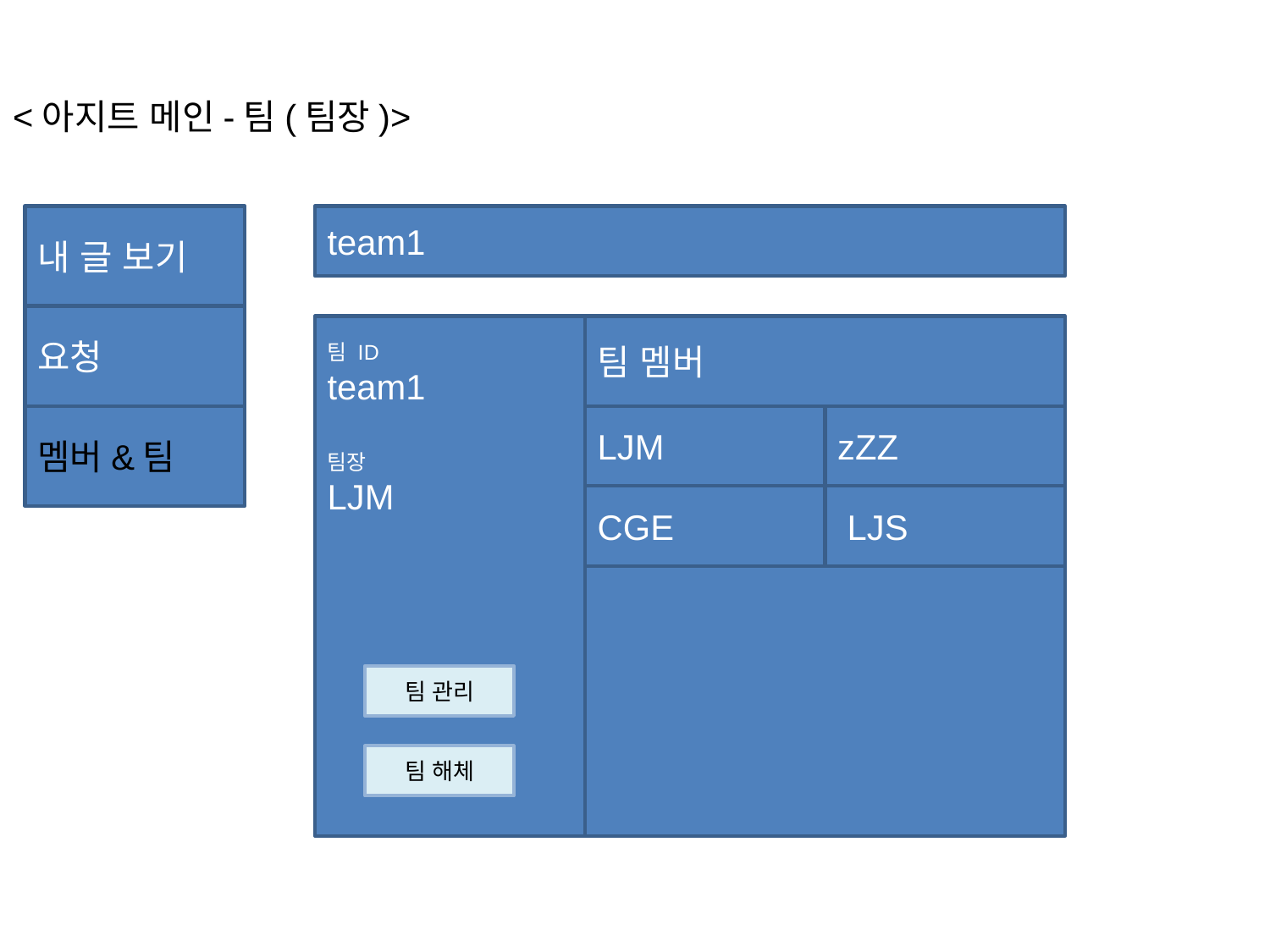

<아지트 메인-팀(팀장)>
내 글 보기
team1
요청
팀 ID
team1

팀장
LJM

팀 멤버
멤버&팀
LJM
zZZ
CGE
 LJS

팀 관리
팀 해체